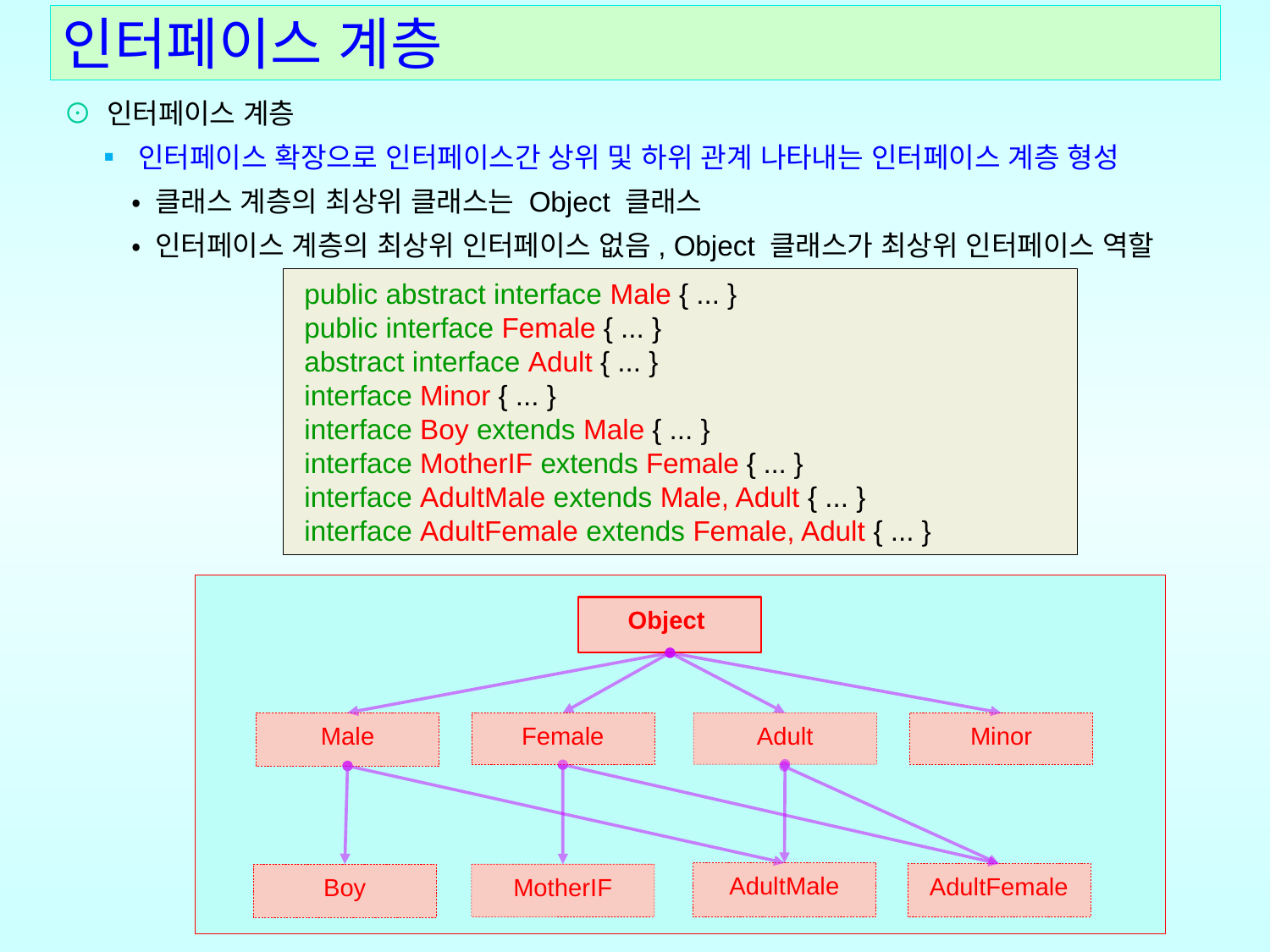

# 인터페이스 계층
⊙ 인터페이스 계층
    ▪ 인터페이스 확장으로 인터페이스간 상위 및 하위 관계 나타내는 인터페이스 계층 형성
         • 클래스 계층의 최상위 클래스는 Object 클래스
         • 인터페이스 계층의 최상위 인터페이스 없음, Object 클래스가 최상위 인터페이스 역할
public abstract interface Male { ... }
public interface Female { ... }
abstract interface Adult { ... }
interface Minor { ... }
interface Boy extends Male { ... }
interface MotherIF extends Female { ... }
interface AdultMale extends Male, Adult { ... }
interface AdultFemale extends Female, Adult { ... }

Object
Male
Female
Minor
Adult
AdultMale
AdultFemale
Boy
MotherIF